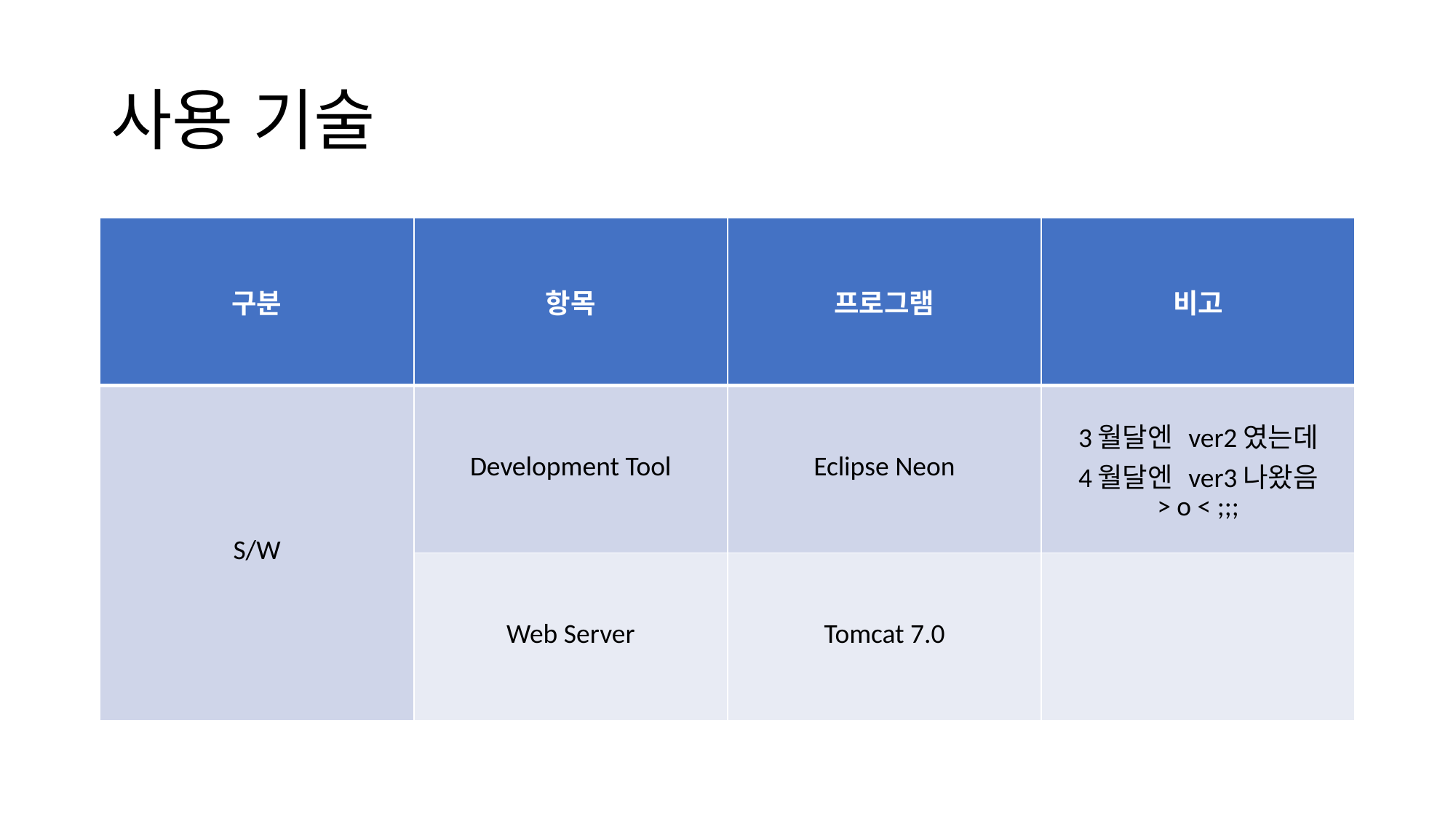

# 사용 기술
| 구분 | 항목 | 프로그램 | 비고 |
| --- | --- | --- | --- |
| S/W | Development Tool | Eclipse Neon | 3월달엔 ver2였는데 4월달엔 ver3나왔음 > o < ;;; |
|  | Web Server | Tomcat 7.0 |  |